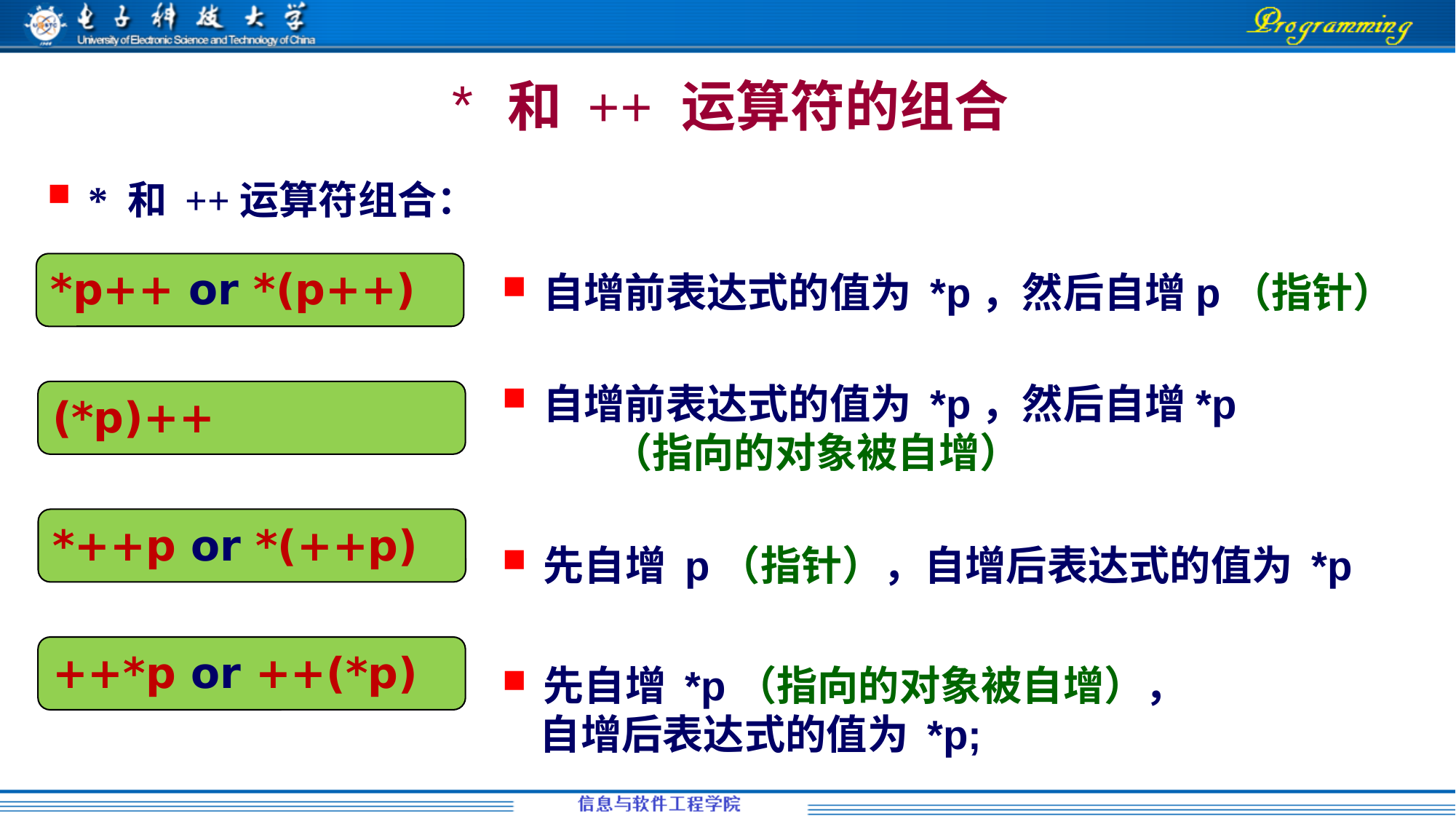

# * 和 ++ 运算符的组合
* 和 ++运算符组合：

自增前表达式的值为 *p，然后自增p（指针）
*p++ or *(p++)
自增前表达式的值为 *p，然后自增*p
	（指向的对象被自增）
(*p)++
*++p or *(++p)
先自增 p（指针），自增后表达式的值为 *p
++*p or ++(*p)
先自增 *p（指向的对象被自增），
   自增后表达式的值为 *p;